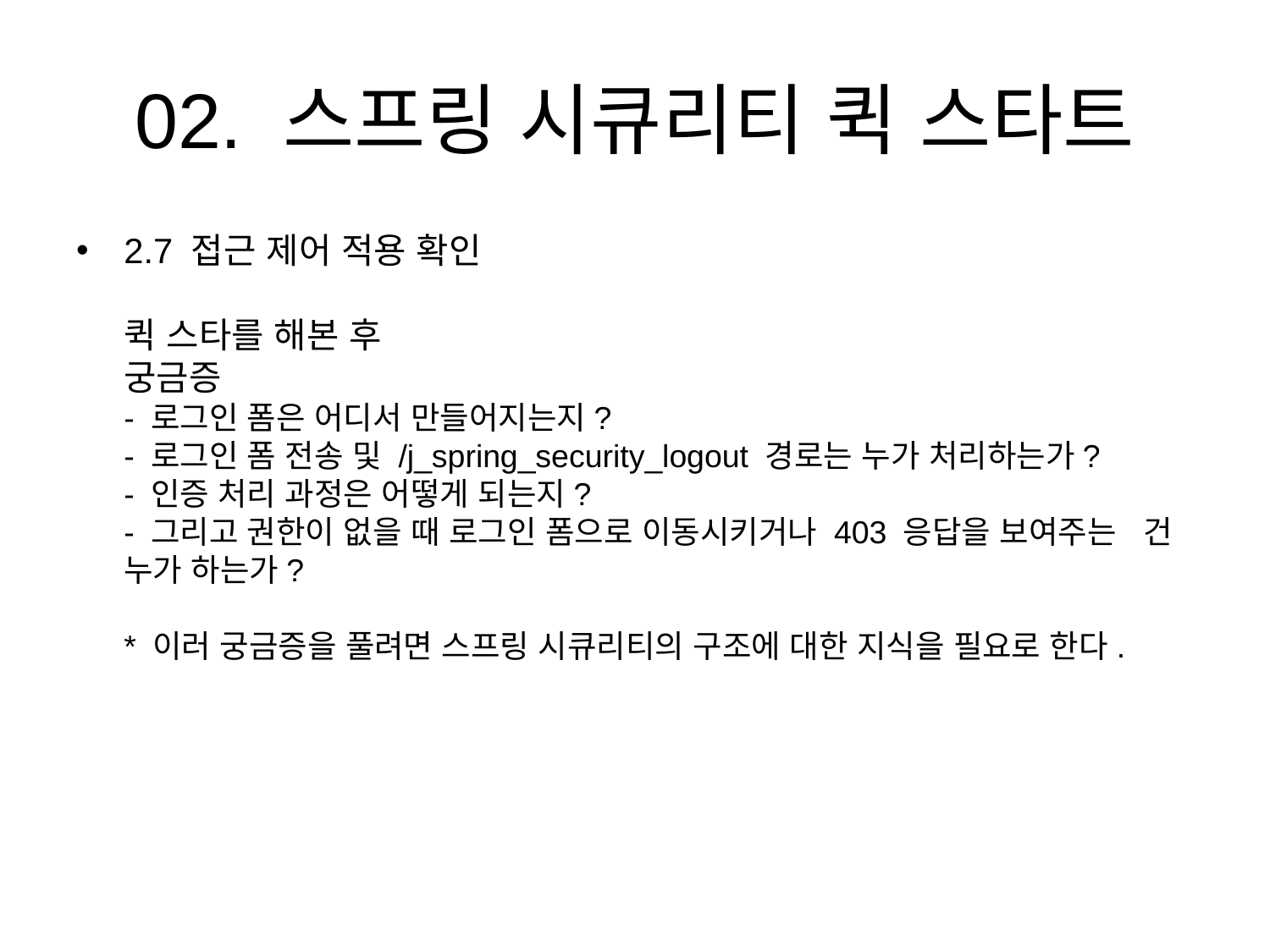

# 02. 스프링 시큐리티 퀵 스타트
2.7 접근 제어 적용 확인
퀵 스타를 해본 후
궁금증
- 로그인 폼은 어디서 만들어지는지?
- 로그인 폼 전송 및 /j_spring_security_logout 경로는 누가 처리하는가?
- 인증 처리 과정은 어떻게 되는지?
- 그리고 권한이 없을 때 로그인 폼으로 이동시키거나 403 응답을 보여주는   건 누가 하는가?
* 이러 궁금증을 풀려면 스프링 시큐리티의 구조에 대한 지식을 필요로 한다.